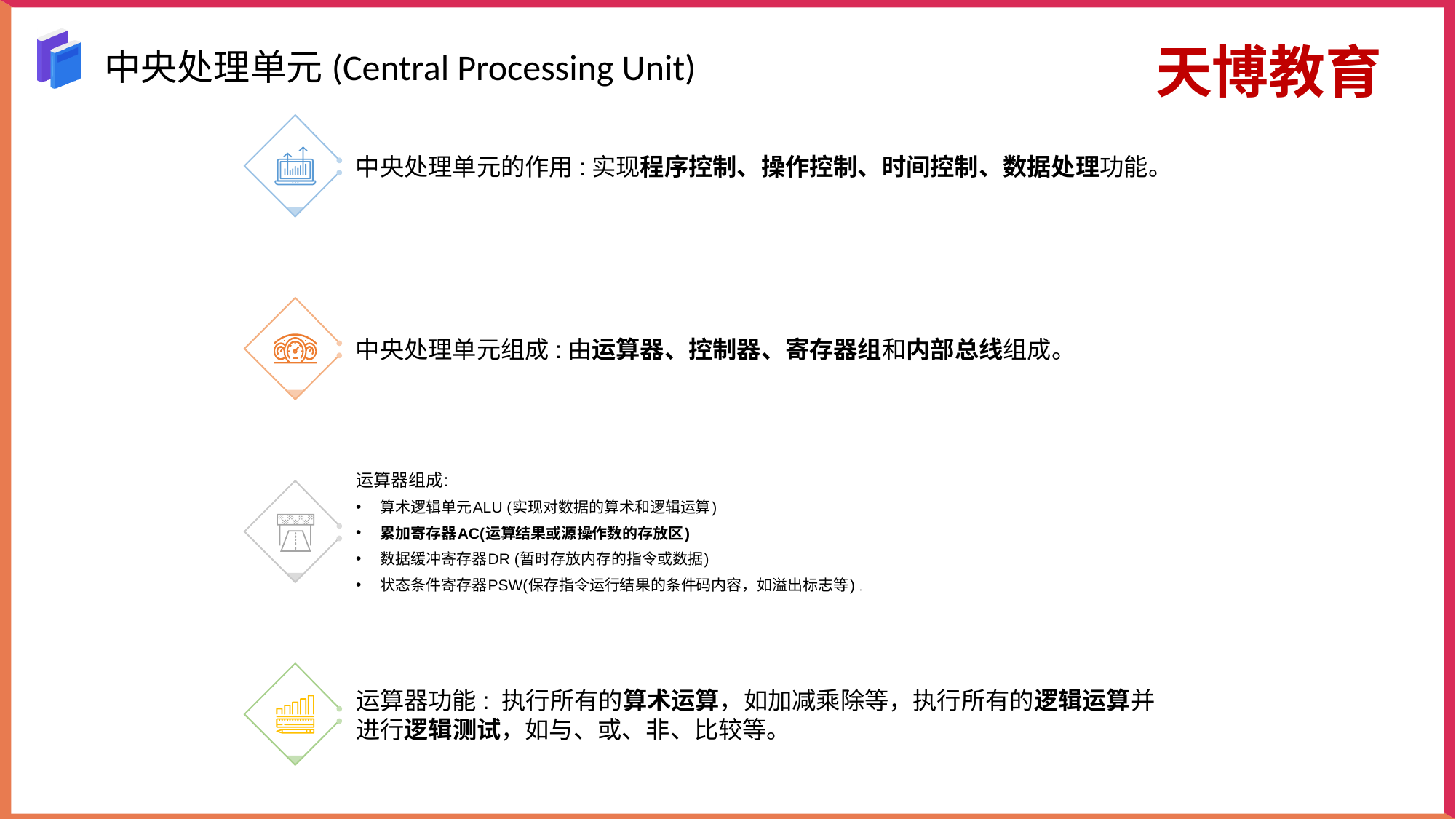

天博教育
中央处理单元(Central Processing Unit)
中央处理单元的作用:实现程序控制、操作控制、时间控制、数据处理功能。

中央处理单元组成:由运算器、控制器、寄存器组和内部总线组成。

运算器组成:
算术逻辑单元ALU (实现对数据的算术和逻辑运算)
累加寄存器AC(运算结果或源操作数的存放区)
数据缓冲寄存器DR (暂时存放内存的指令或数据)
状态条件寄存器PSW(保存指令运行结果的条件码内容，如溢出标志等) 。

运算器功能: 执行所有的算术运算，如加减乘除等，执行所有的逻辑运算并进行逻辑测试，如与、或、非、比较等。